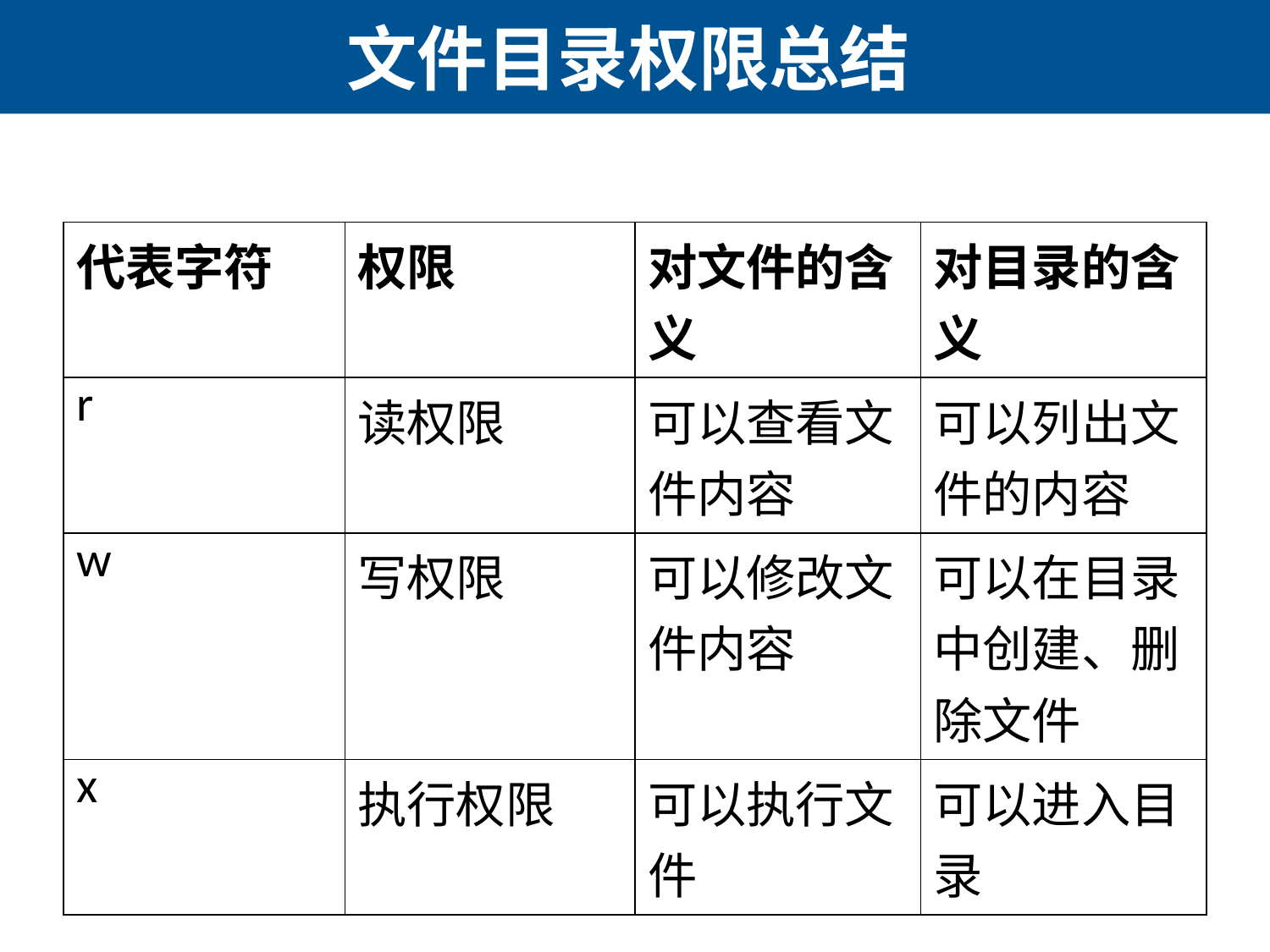

# 文件目录权限总结
| 代表字符 | 权限 | 对文件的含义 | 对目录的含义 |
| --- | --- | --- | --- |
| r | 读权限 | 可以查看文件内容 | 可以列出文件的内容 |
| w | 写权限 | 可以修改文件内容 | 可以在目录中创建、删除文件 |
| x | 执行权限 | 可以执行文件 | 可以进入目录 |